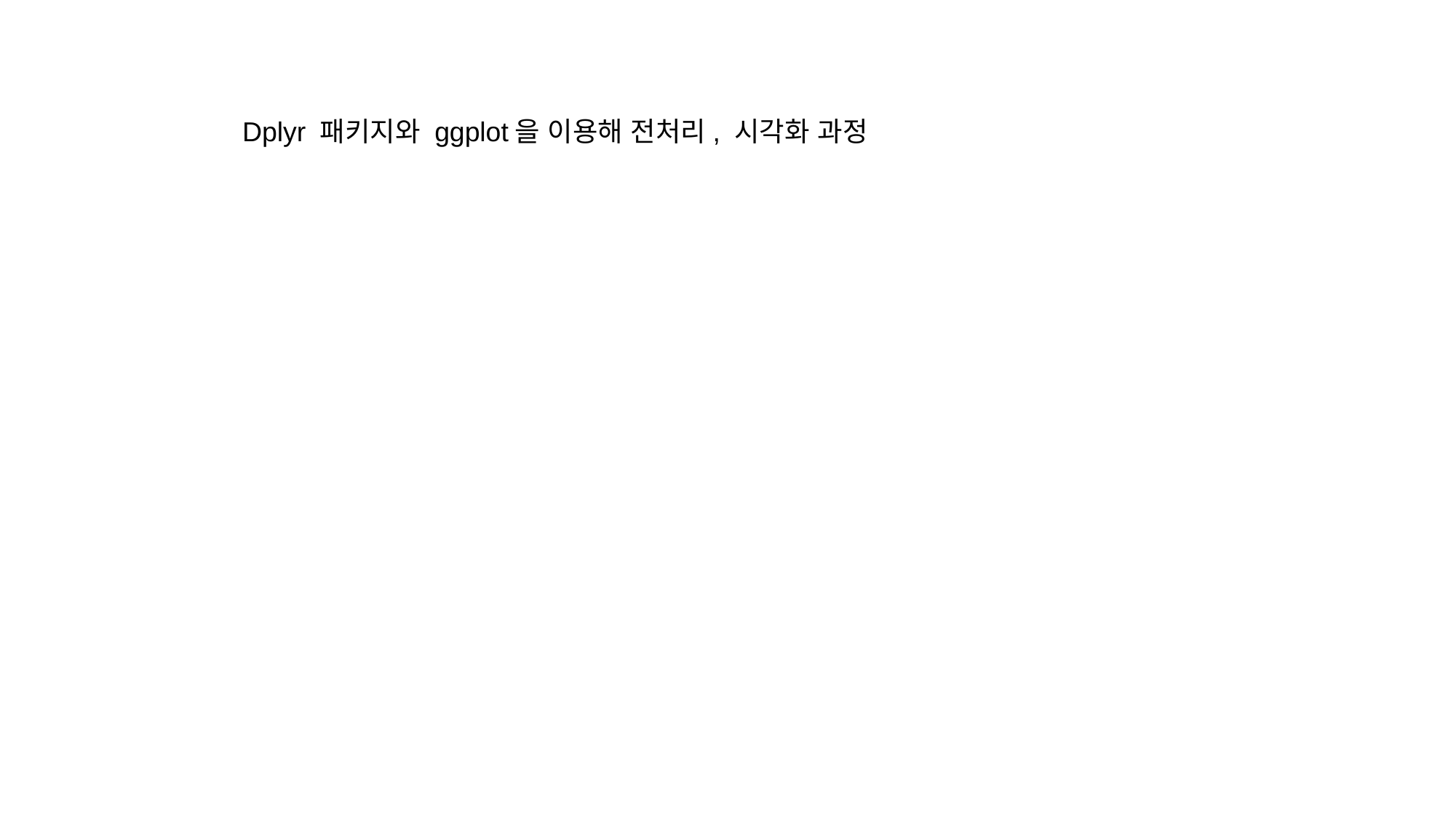

Dplyr 패키지와 ggplot을 이용해 전처리, 시각화 과정